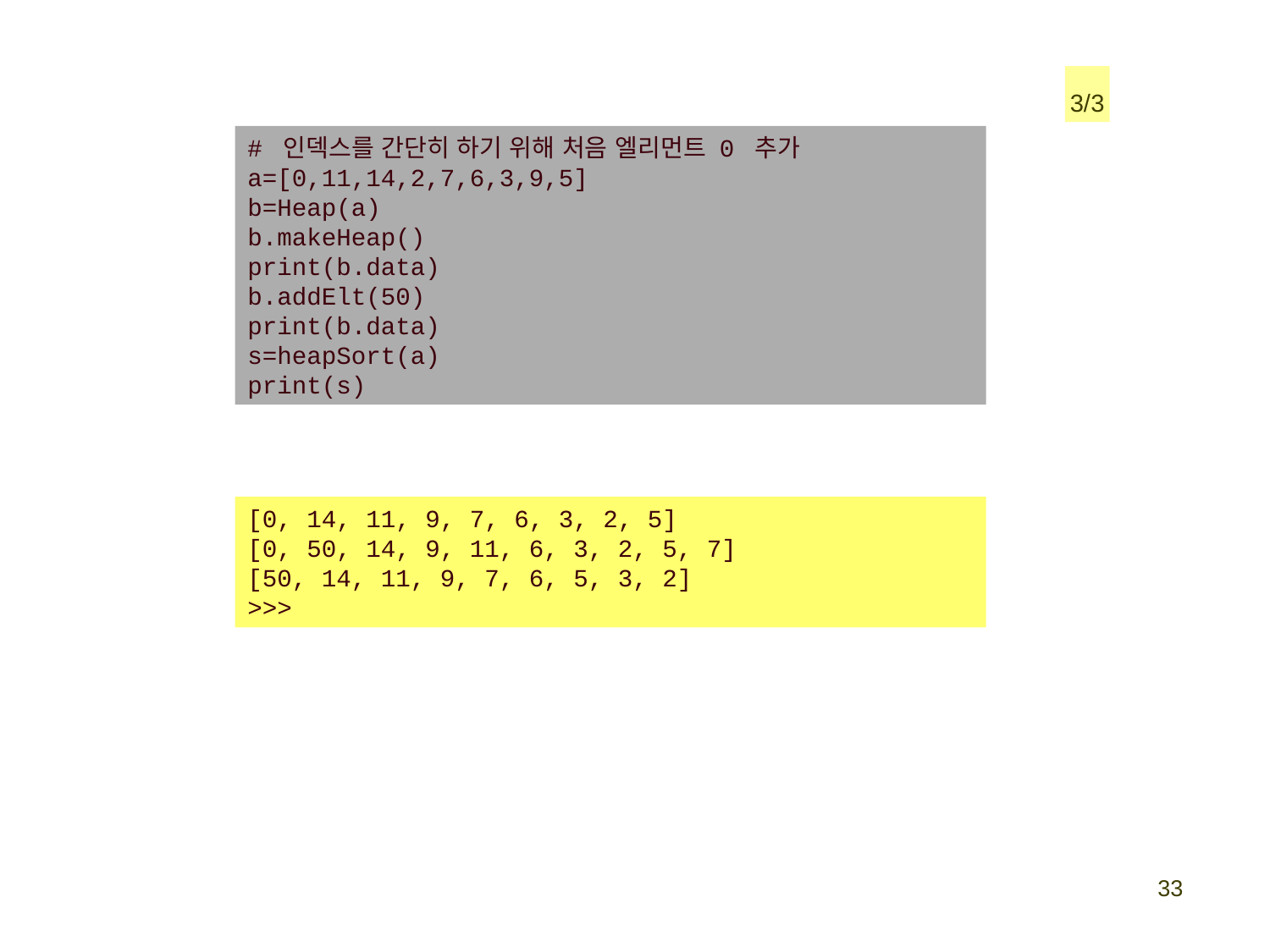

3/3
# 인덱스를 간단히 하기 위해 처음 엘리먼트 0 추가
a=[0,11,14,2,7,6,3,9,5]
b=Heap(a)
b.makeHeap()
print(b.data)
b.addElt(50)
print(b.data)
s=heapSort(a)
print(s)
[0, 14, 11, 9, 7, 6, 3, 2, 5]
[0, 50, 14, 9, 11, 6, 3, 2, 5, 7]
[50, 14, 11, 9, 7, 6, 5, 3, 2]
>>>
33